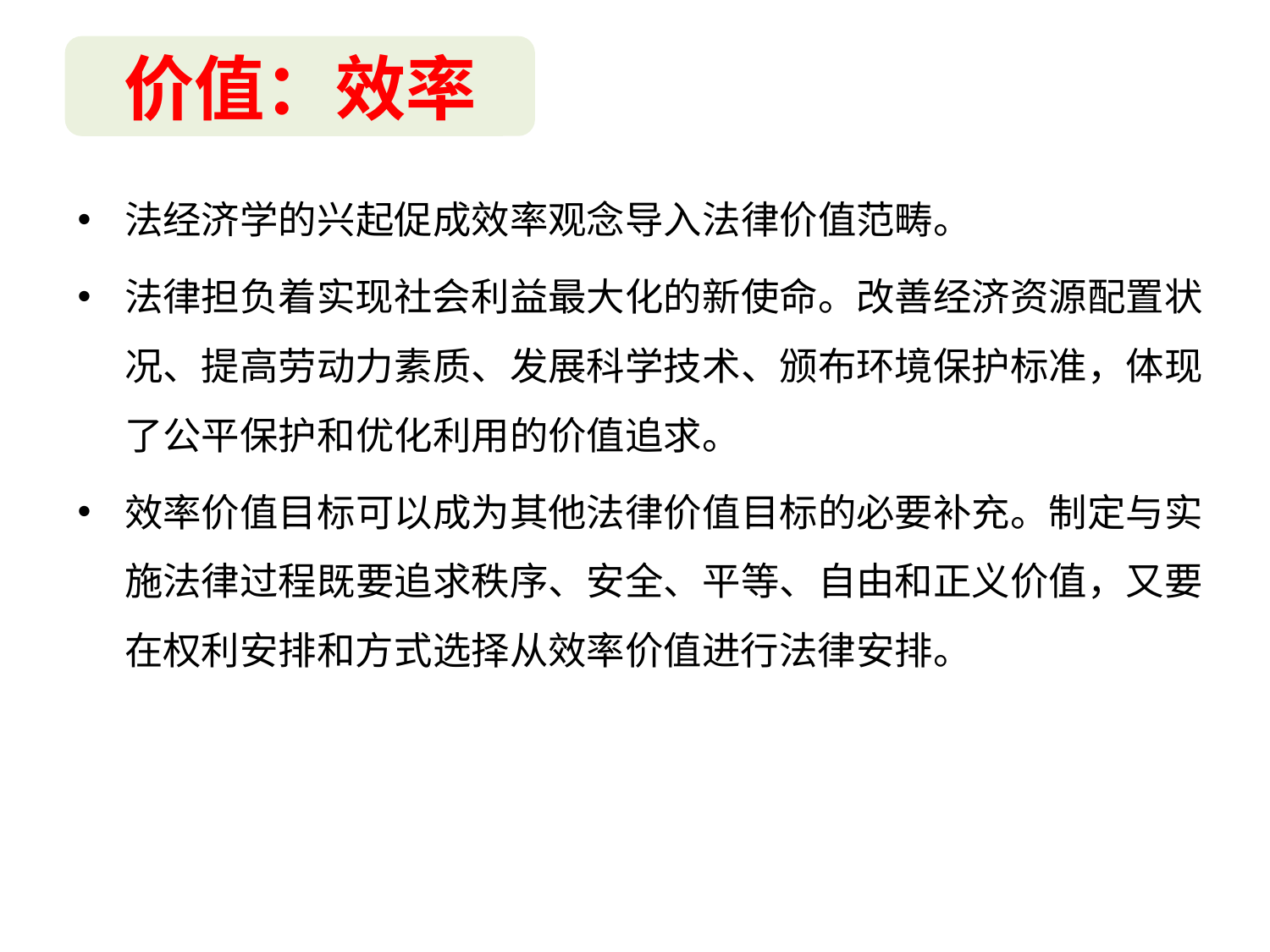

价值：效率
法经济学的兴起促成效率观念导入法律价值范畴。
法律担负着实现社会利益最大化的新使命。改善经济资源配置状况、提高劳动力素质、发展科学技术、颁布环境保护标准，体现了公平保护和优化利用的价值追求。
效率价值目标可以成为其他法律价值目标的必要补充。制定与实施法律过程既要追求秩序、安全、平等、自由和正义价值，又要在权利安排和方式选择从效率价值进行法律安排。